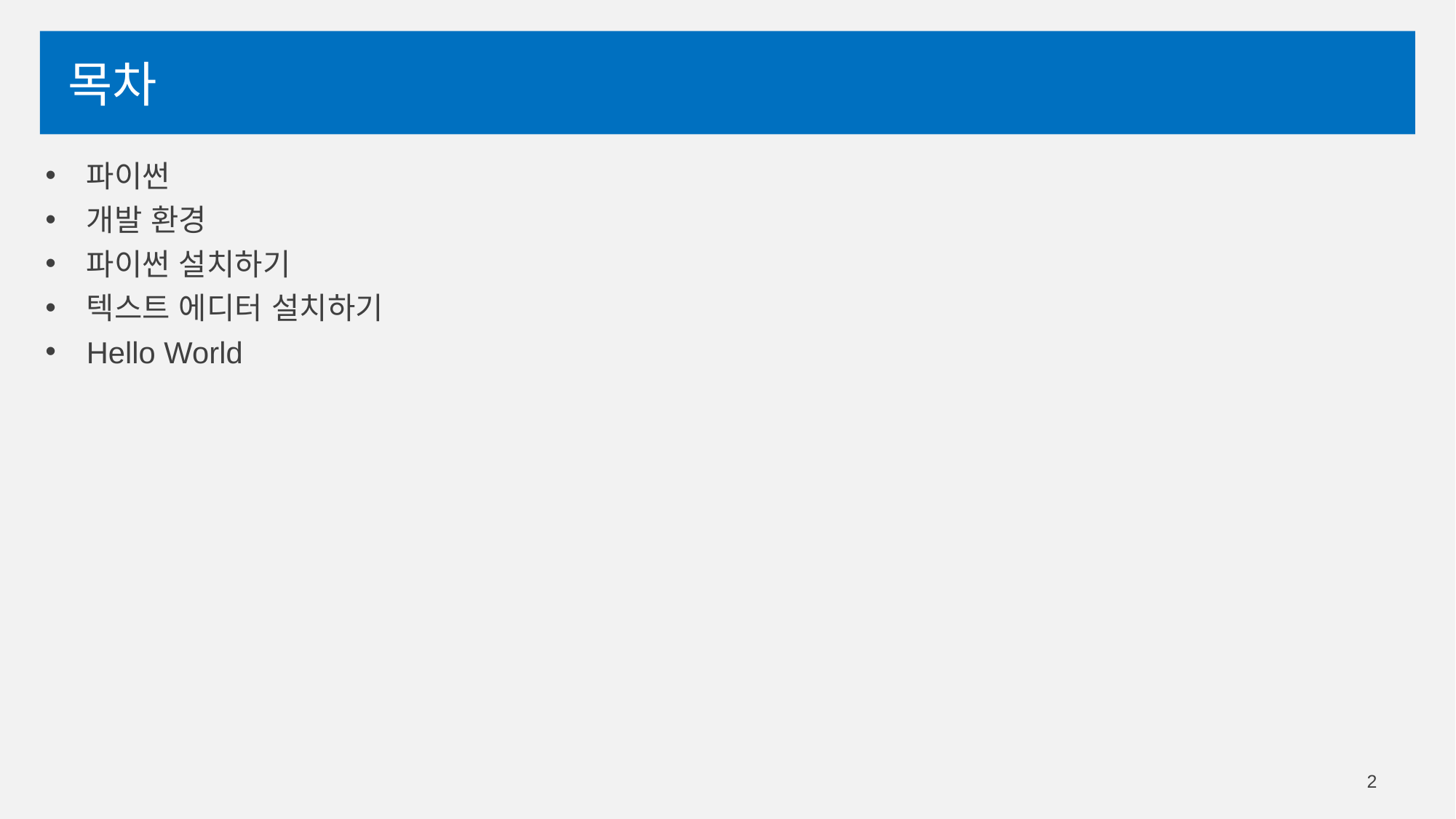

# 목차
파이썬
개발 환경
파이썬 설치하기
텍스트 에디터 설치하기
Hello World
2